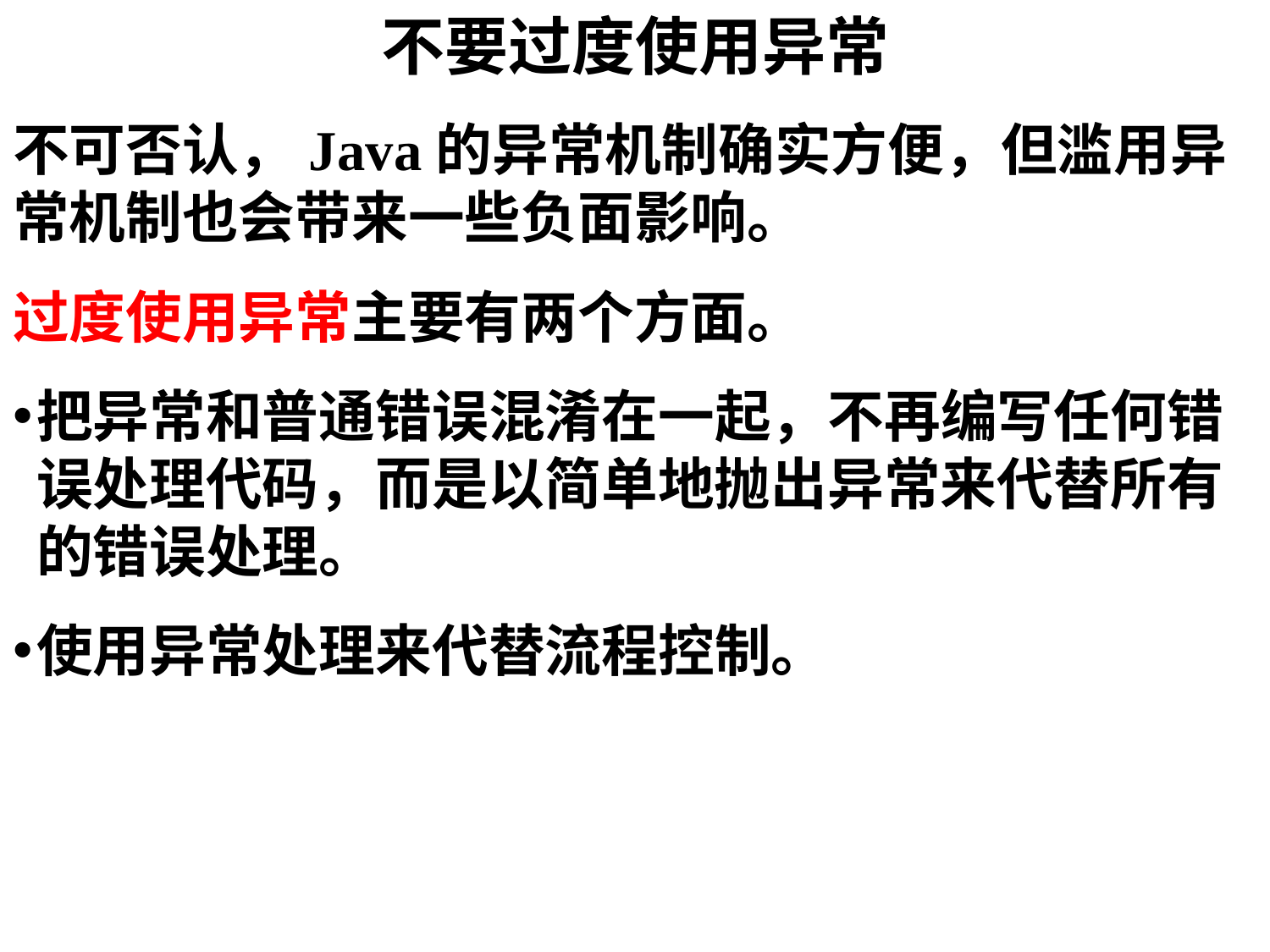

不要过度使用异常
不可否认，Java的异常机制确实方便，但滥用异常机制也会带来一些负面影响。
过度使用异常主要有两个方面。
把异常和普通错误混淆在一起，不再编写任何错误处理代码，而是以简单地抛出异常来代替所有的错误处理。
使用异常处理来代替流程控制。